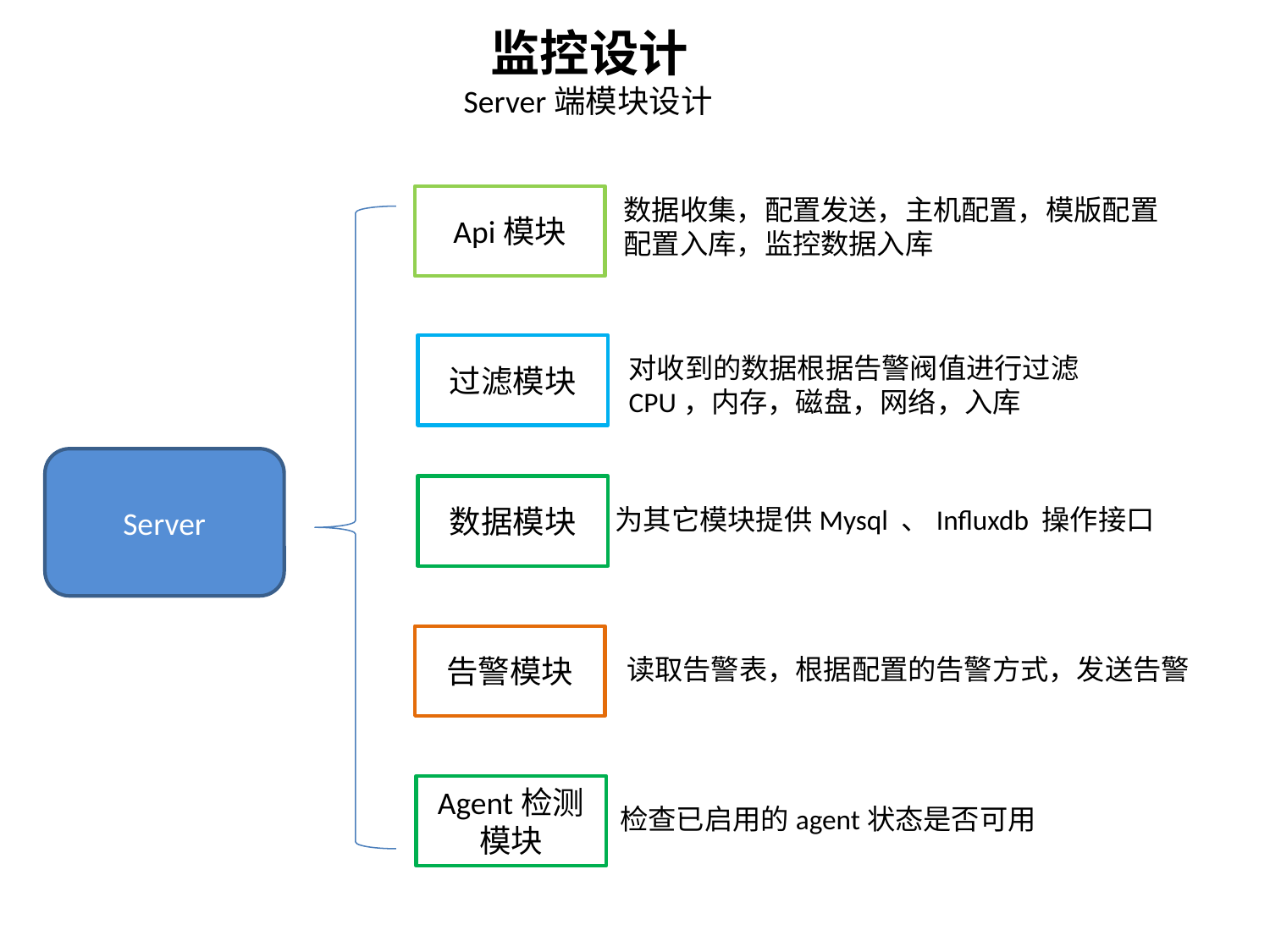

监控设计
 Server端模块设计
Api模块
数据收集，配置发送，主机配置，模版配置
配置入库，监控数据入库

过滤模块
对收到的数据根据告警阀值进行过滤
CPU，内存，磁盘，网络，入库
Server
数据模块
为其它模块提供Mysql 、Influxdb 操作接口
告警模块
读取告警表，根据配置的告警方式，发送告警
Agent检测模块
检查已启用的agent状态是否可用